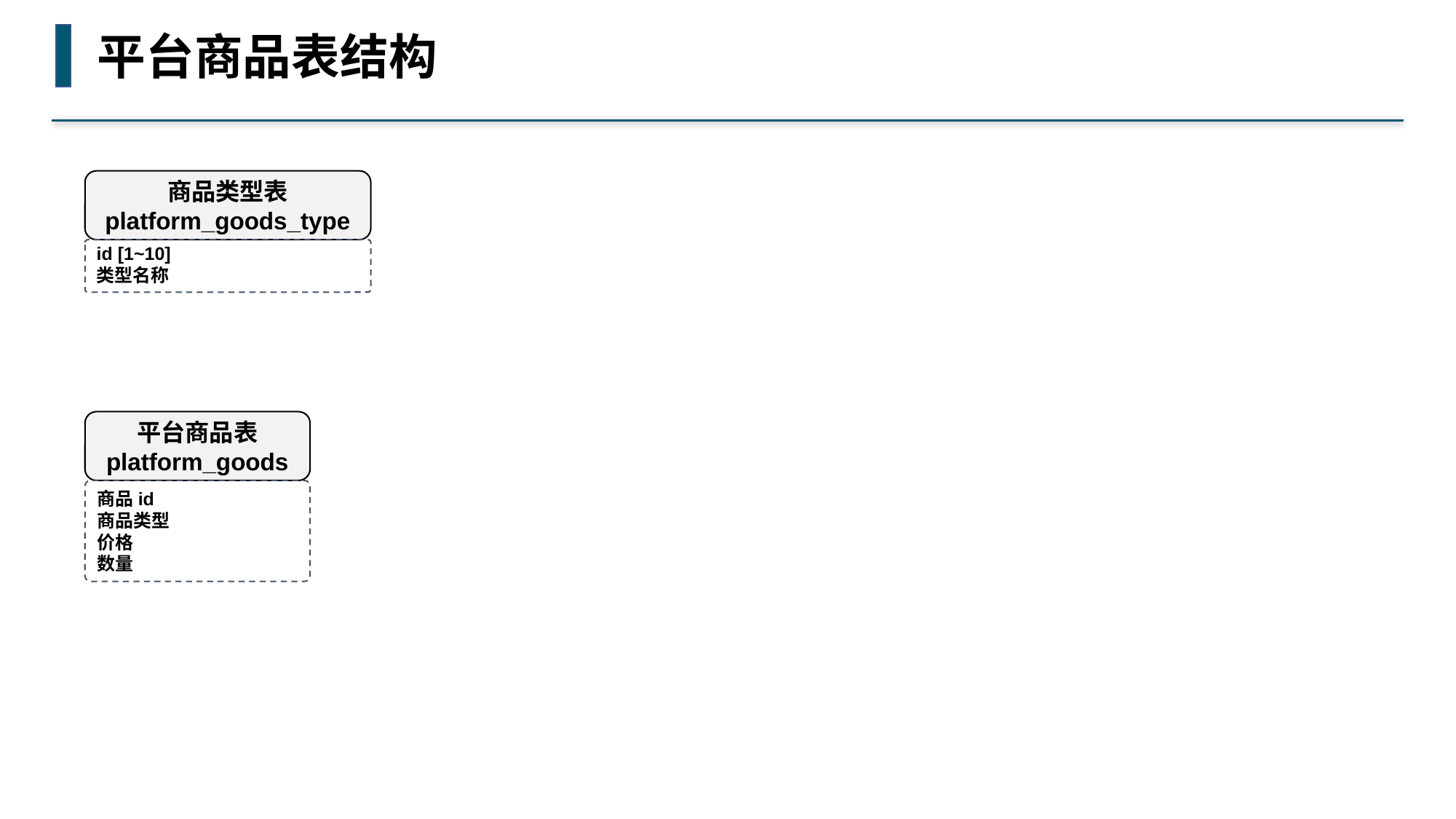

平台商品表结构

商品类型表
platform_goods_type
id [1~10]
类型名称
平台商品表
platform_goods
商品id
商品类型
价格
数量